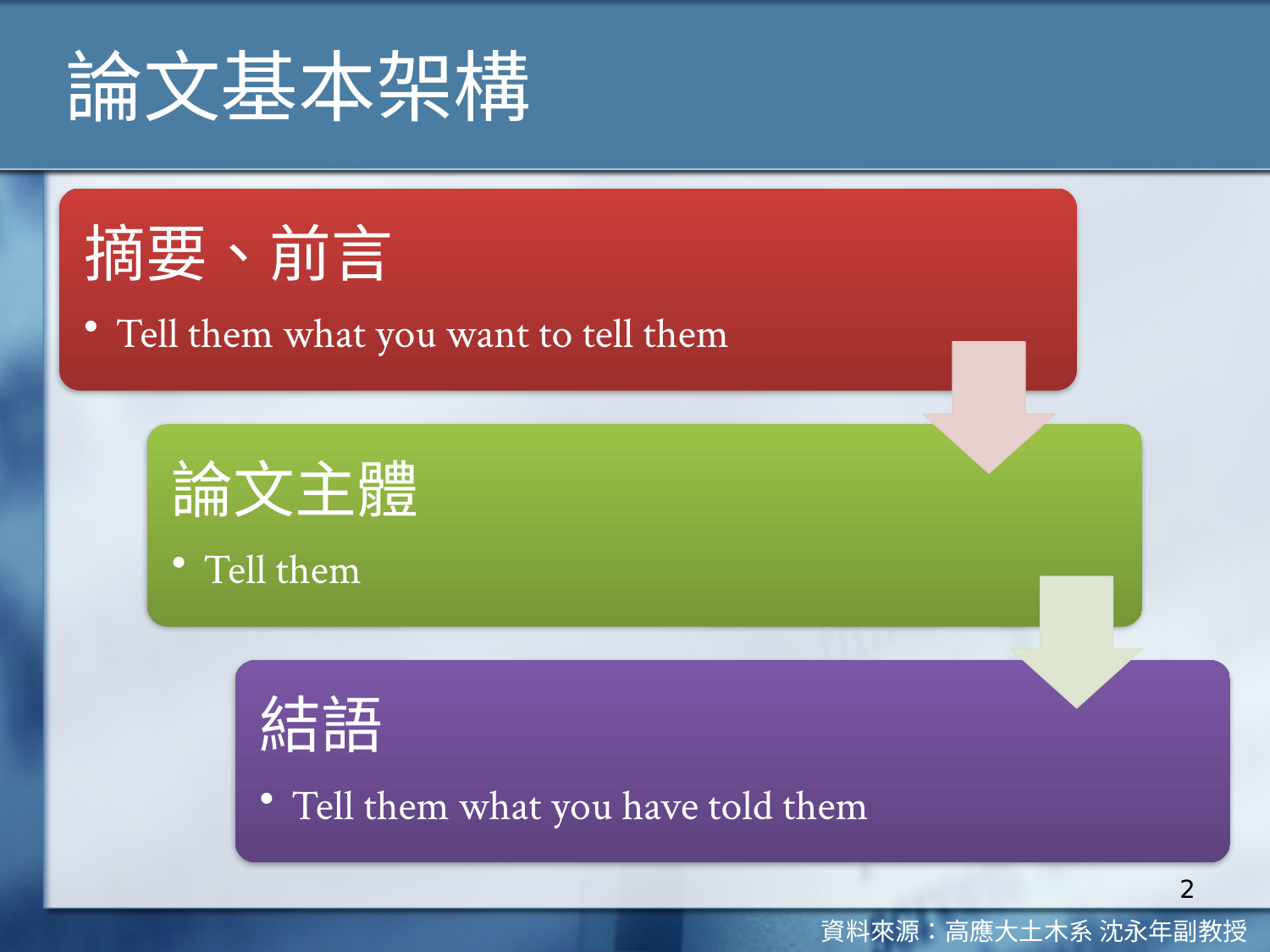

# 論文基本架構
摘要、前言
Tell them what you want to tell them

論文主體
Tell them

結語
Tell them what you have told them
2
資料來源：高應大土木系 沈永年副教授